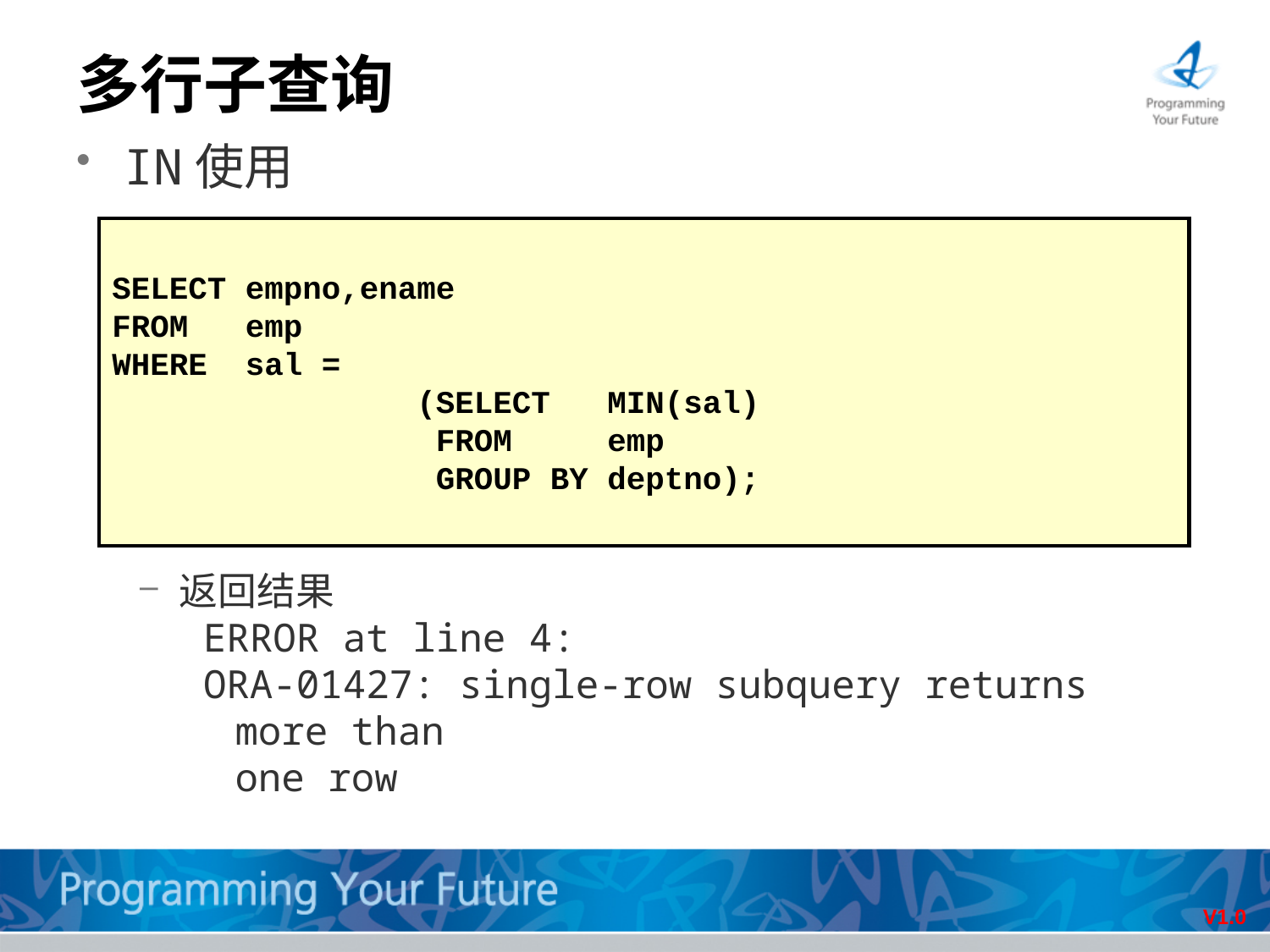

多行子查询
IN使用

返回结果
ERROR at line 4:
ORA-01427: single-row subquery returns more than
one row

SELECT empno,ename
FROM   emp
WHERE  sal =
                (SELECT   MIN(sal)
                 FROM     emp
                 GROUP BY deptno);